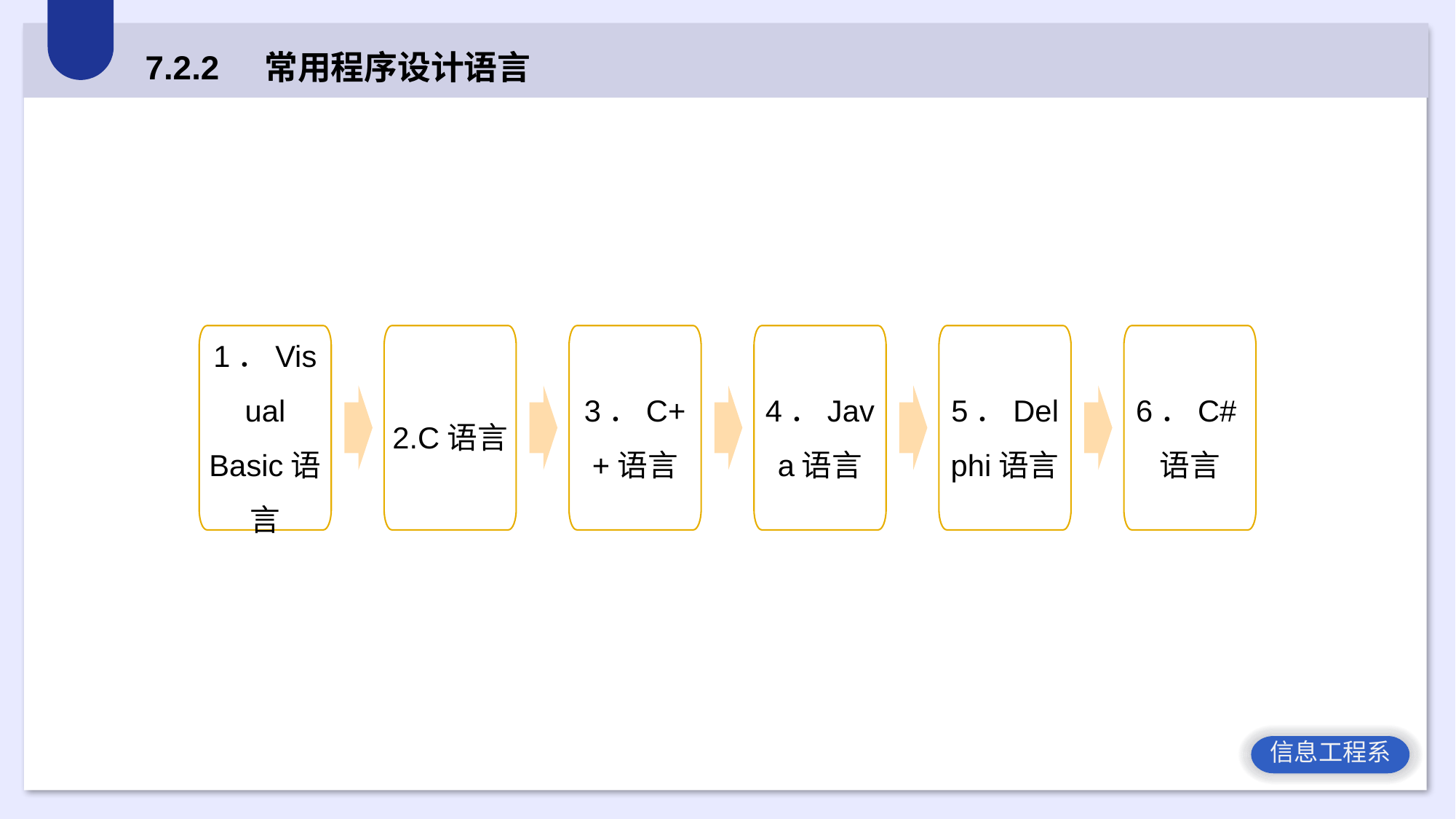

7.2.2    常用程序设计语言
1．Visual Basic语言
2.C语言
3．C++语言
4．Java语言
5．Delphi语言
6．C#语言